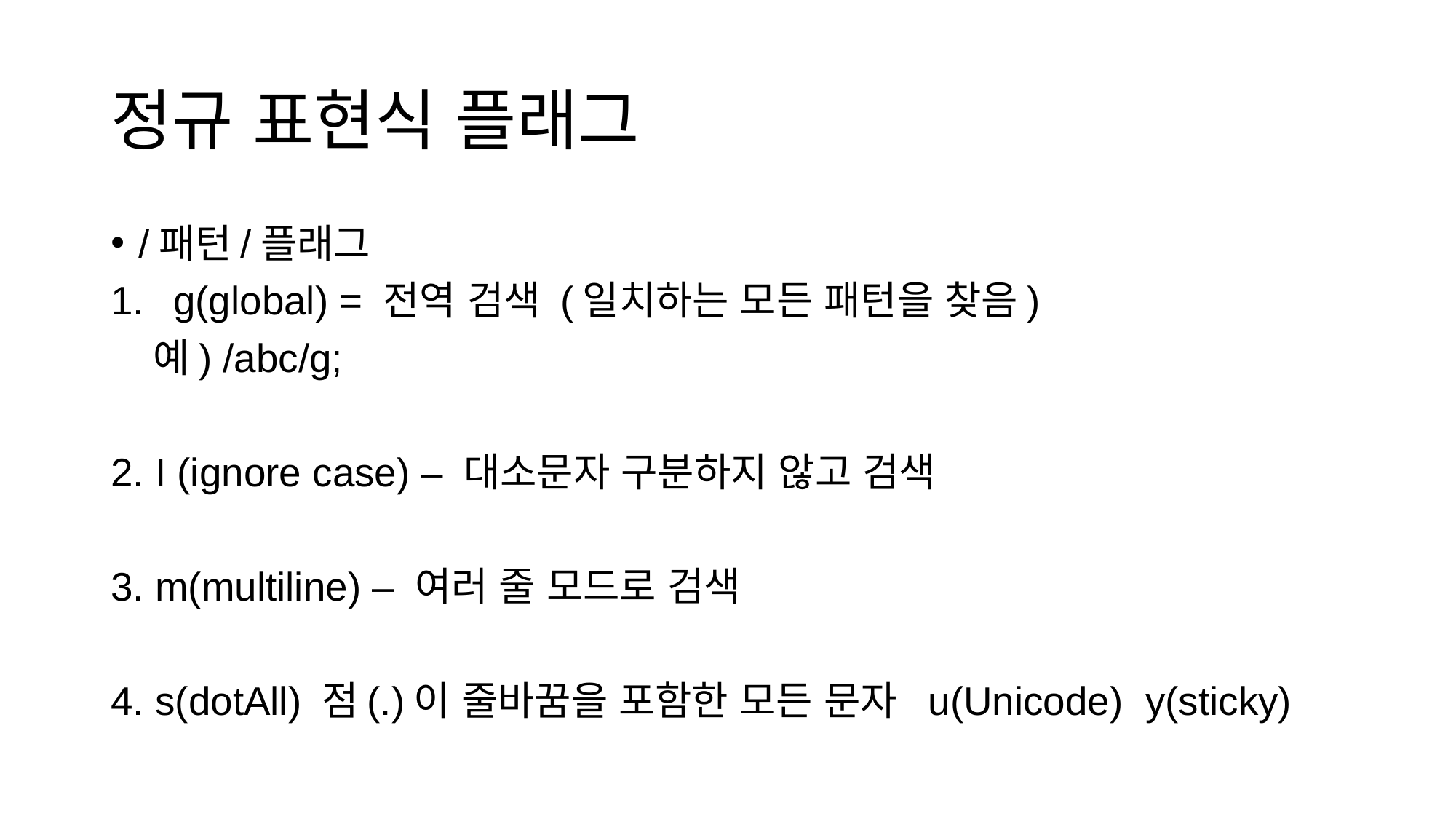

# 정규 표현식 플래그
/패턴/플래그
g(global) = 전역 검색 (일치하는 모든 패턴을 찾음)
   예) /abc/g;

2. I (ignore case) – 대소문자 구분하지 않고 검색

3. m(multiline) – 여러 줄 모드로 검색

4. s(dotAll) 점(.)이 줄바꿈을 포함한 모든 문자  u(Unicode)  y(sticky)